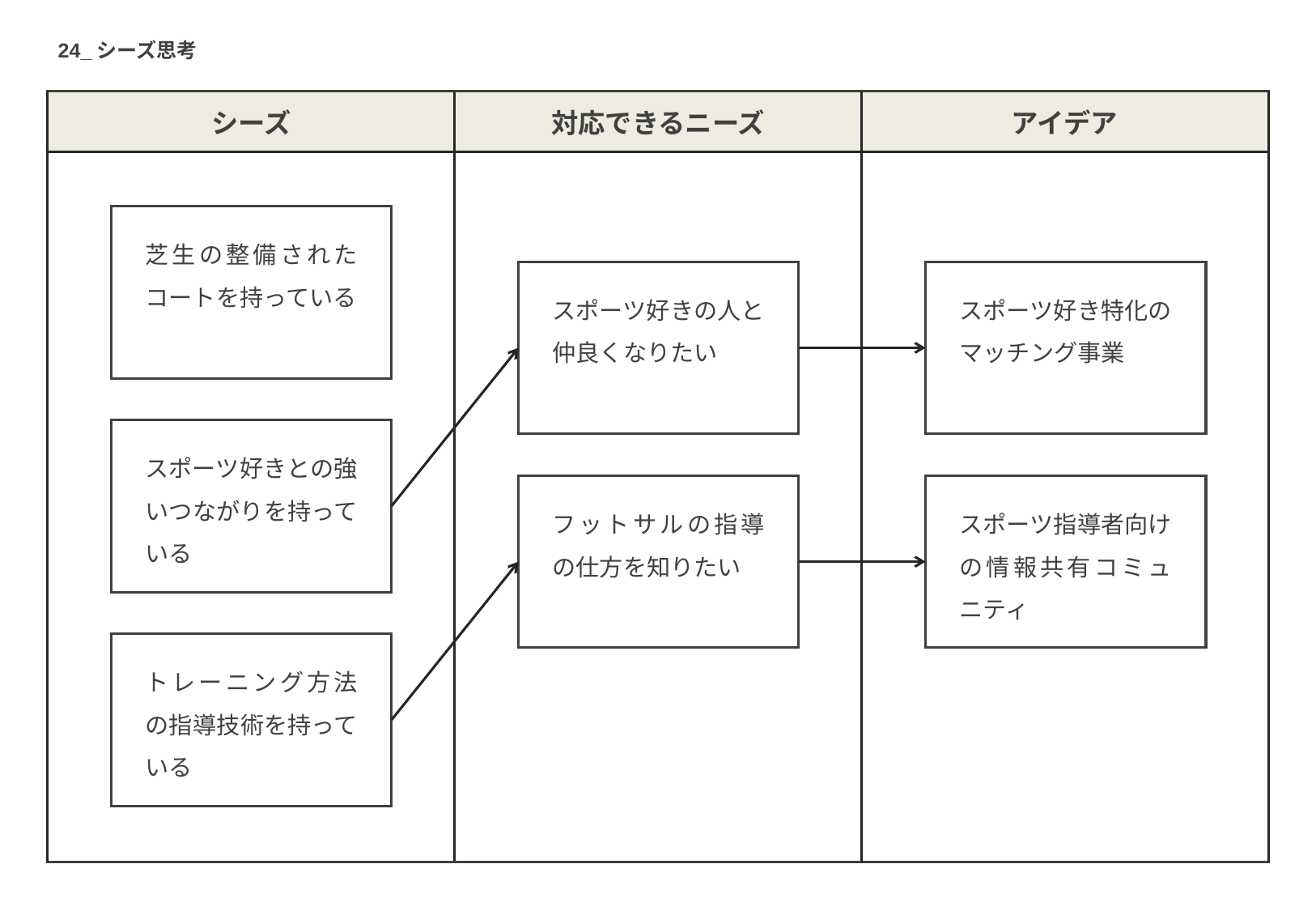

24_シーズ思考

シーズ
対応できるニーズ
アイデア

芝生の整備されたコートを持っている

スポーツ好きの人と仲良くなりたい

スポーツ好き特化のマッチング事業

スポーツ好きとの強いつながりを持っている

フットサルの指導の仕方を知りたい

スポーツ指導者向けの情報共有コミュニティ

トレーニング方法の指導技術を持っている